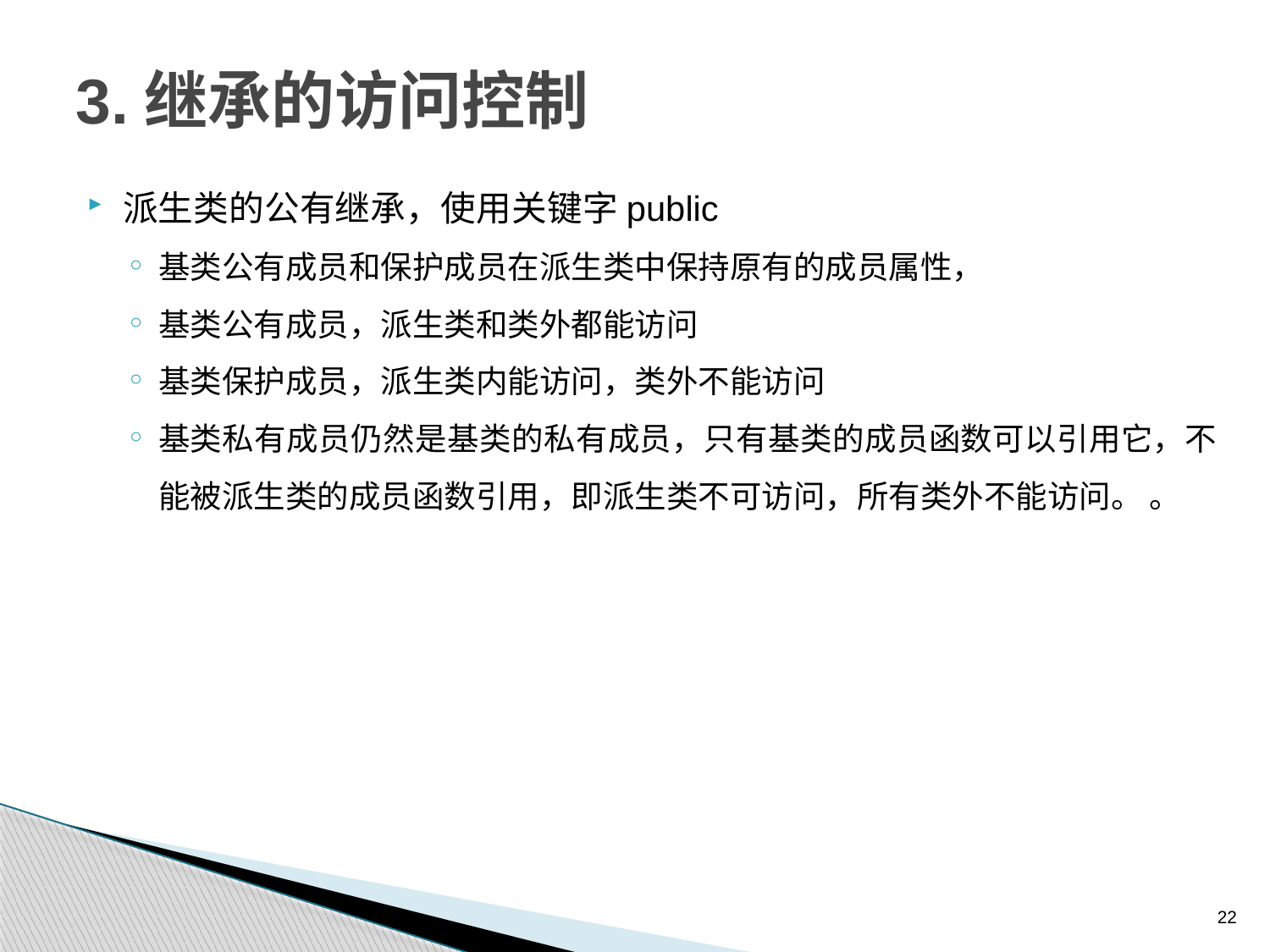

# 3.继承的访问控制
派生类的公有继承，使用关键字public
基类公有成员和保护成员在派生类中保持原有的成员属性，
基类公有成员，派生类和类外都能访问
基类保护成员，派生类内能访问，类外不能访问
基类私有成员仍然是基类的私有成员，只有基类的成员函数可以引用它，不能被派生类的成员函数引用，即派生类不可访问，所有类外不能访问。 。

22